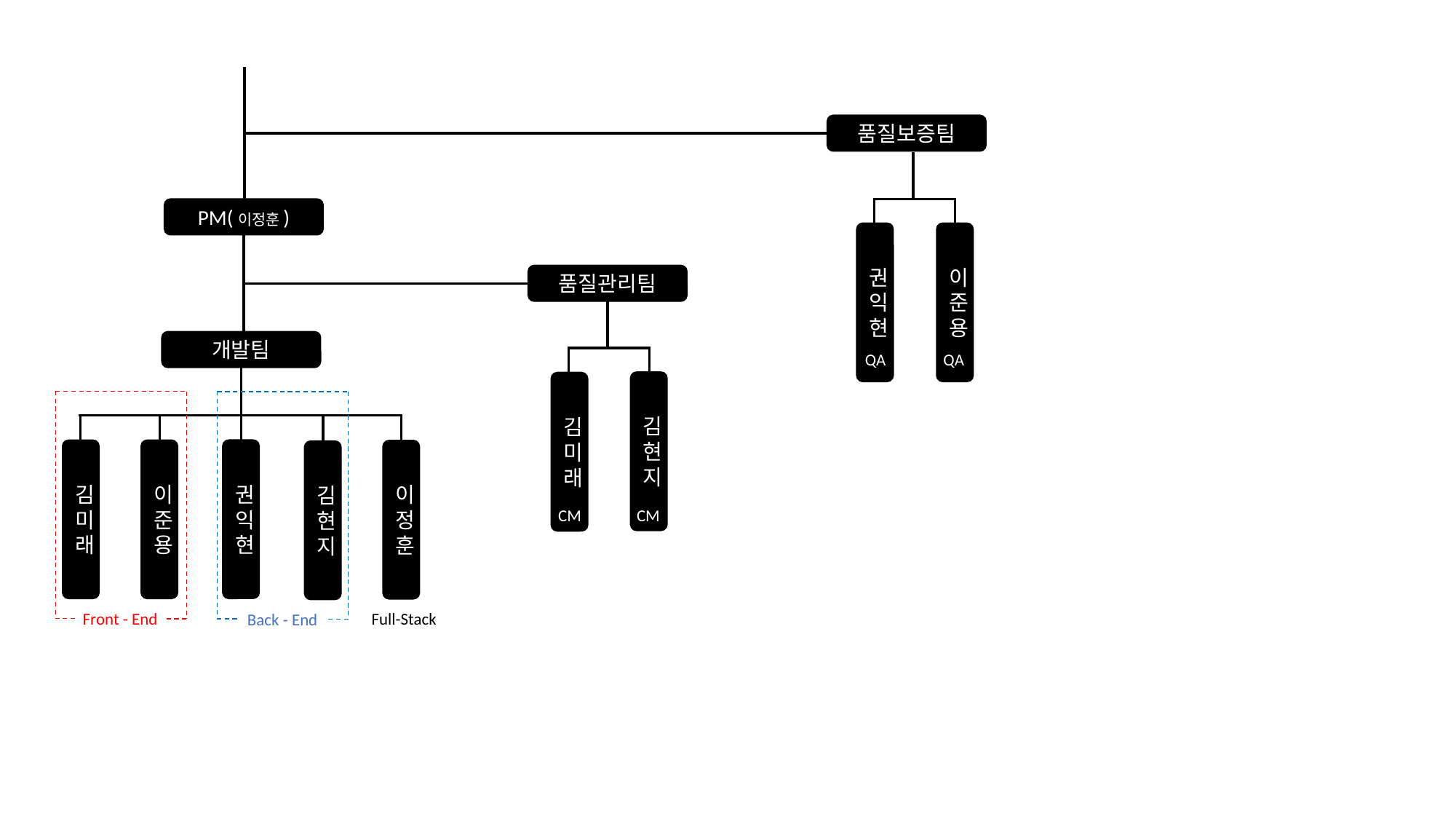

품질보증팀
PM(이정훈)
권익현
이준용
품질관리팀
개발팀
QA
QA
김현지
김미래
권익현
이준용
김미래
이정훈
김현지
CM
CM
Full-Stack
Front - End
Back - End